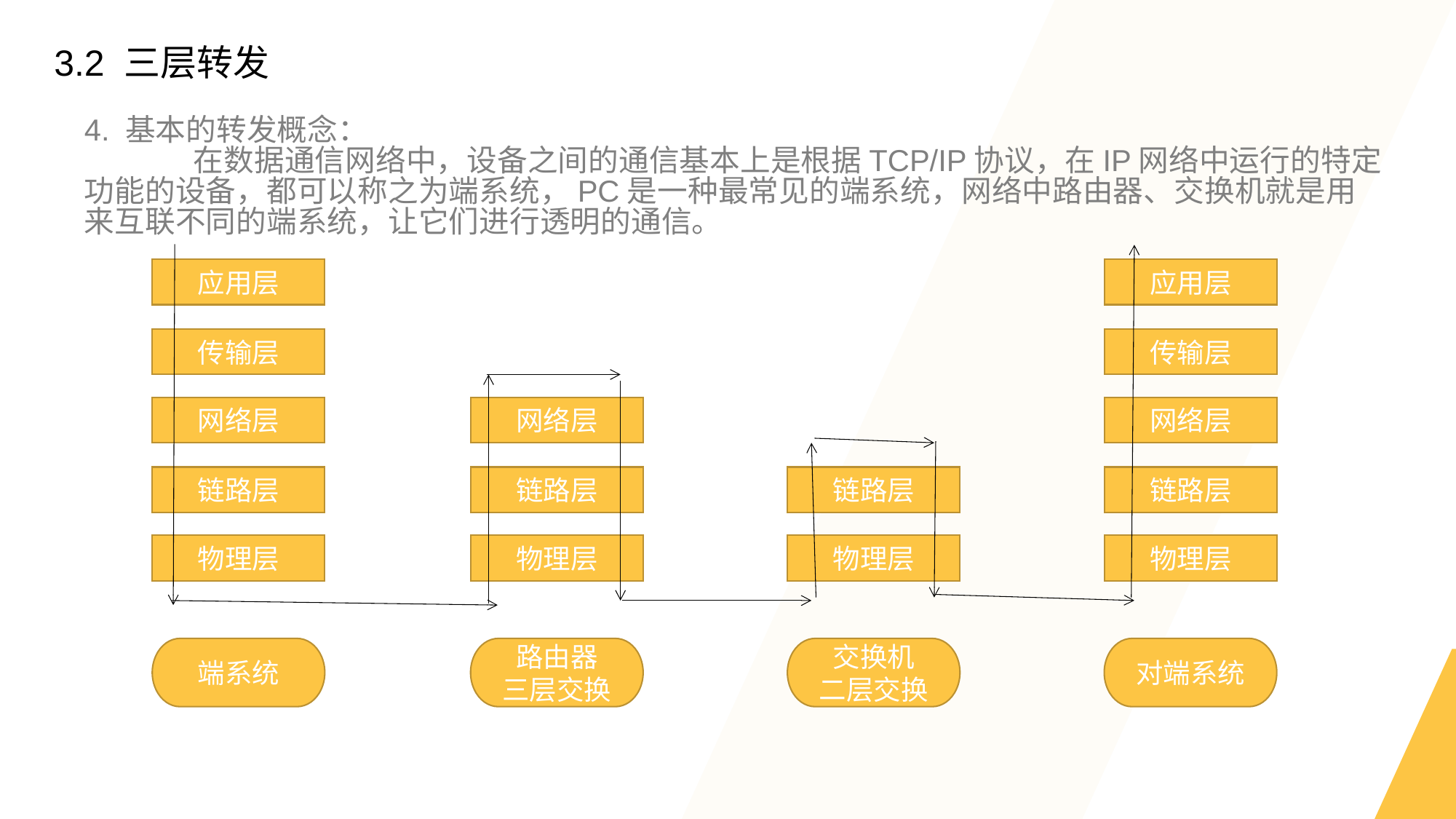

3.2 三层转发

4. 基本的转发概念：
	在数据通信网络中，设备之间的通信基本上是根据TCP/IP协议，在IP网络中运行的特定功能的设备，都可以称之为端系统，PC是一种最常见的端系统，网络中路由器、交换机就是用来互联不同的端系统，让它们进行透明的通信。
应用层
应用层
传输层
传输层
网络层
网络层
网络层
链路层
链路层
链路层
链路层
物理层
物理层
物理层
物理层
端系统
路由器
三层交换
交换机
二层交换
对端系统